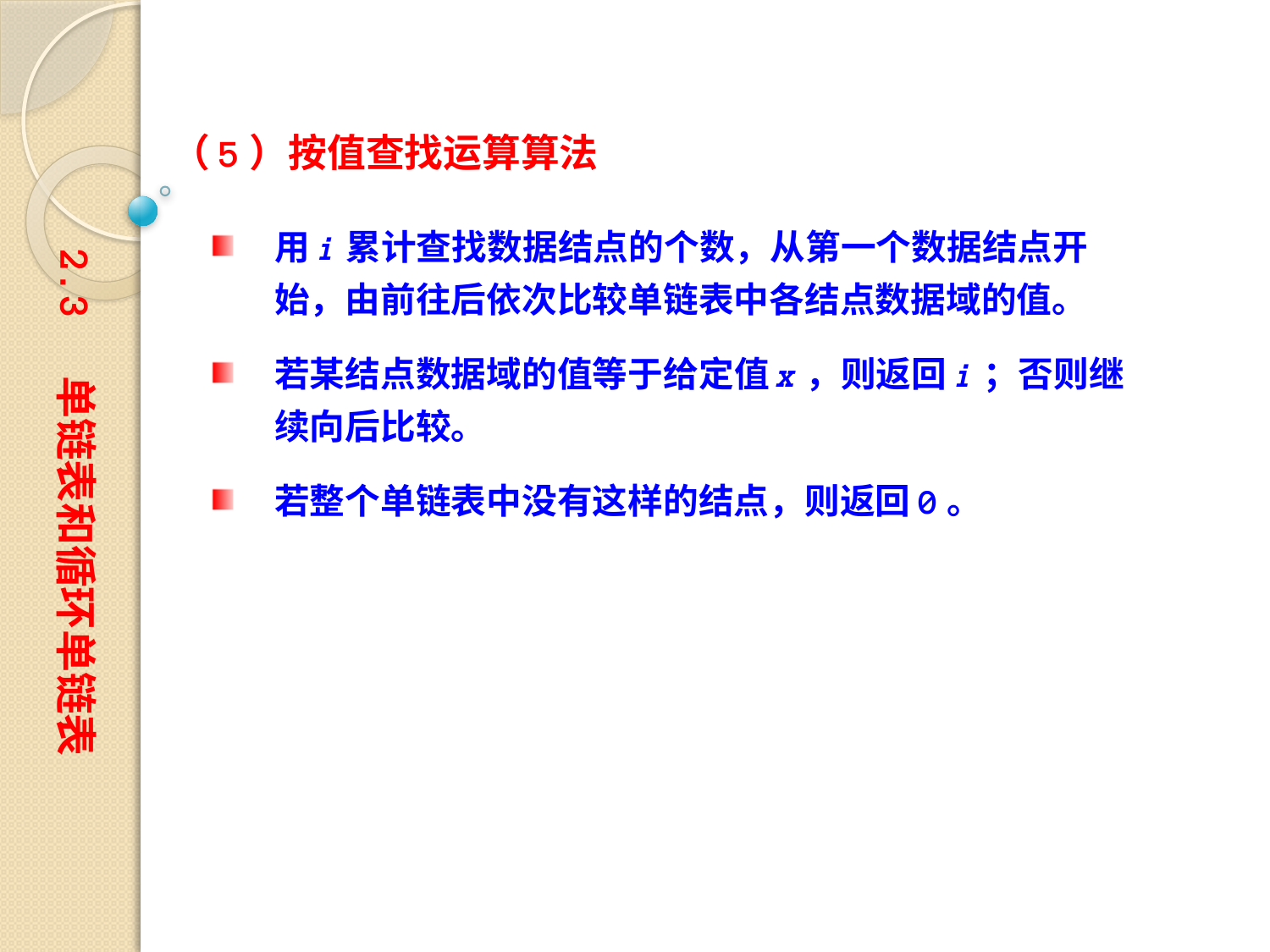

（5）按值查找运算算法
用i累计查找数据结点的个数，从第一个数据结点开始，由前往后依次比较单链表中各结点数据域的值。
若某结点数据域的值等于给定值x，则返回i；否则继续向后比较。
若整个单链表中没有这样的结点，则返回0。
2.3  单链表和循环单链表